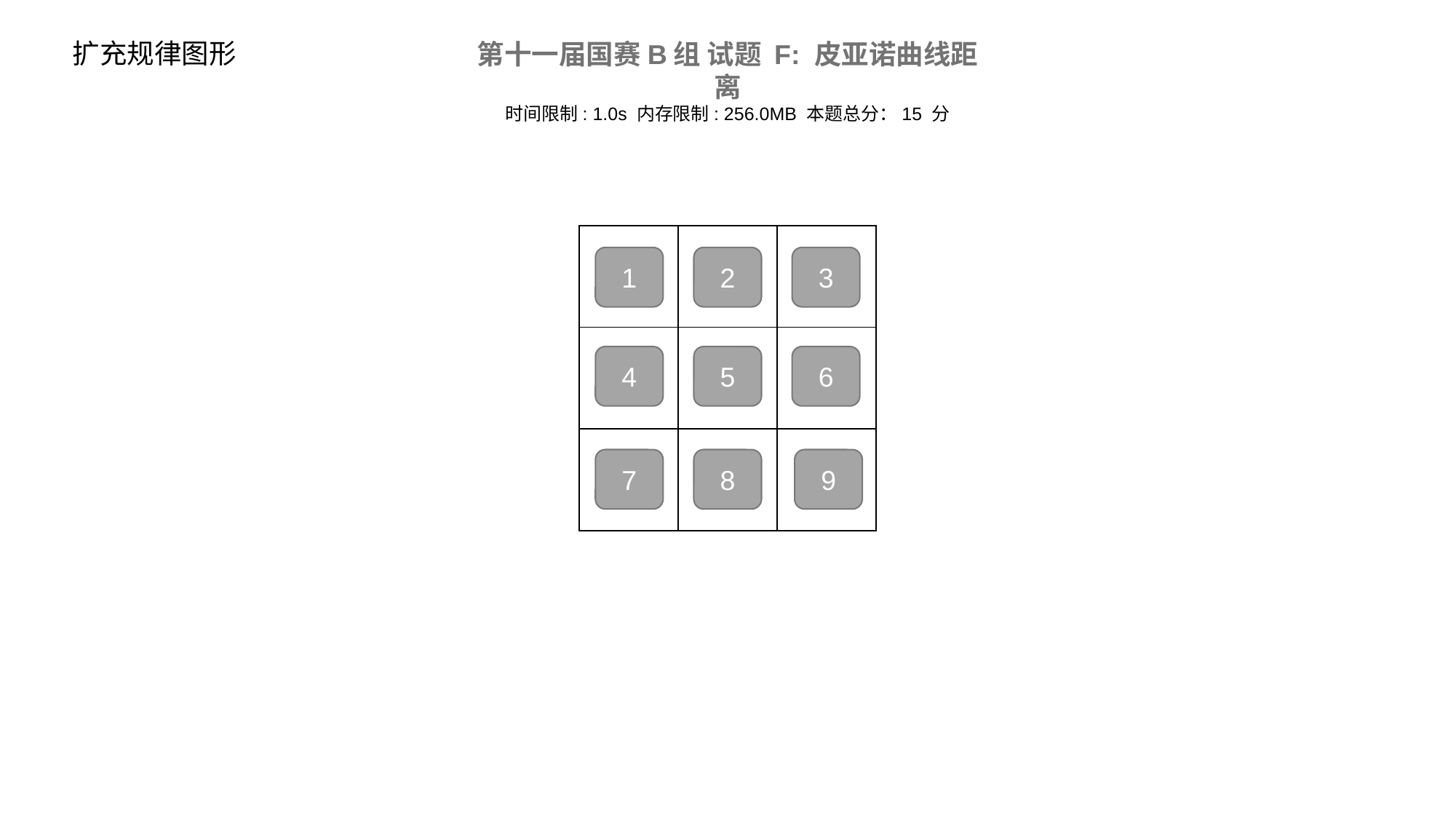

扩充规律图形
第十一届国赛B组 试题 F: 皮亚诺曲线距离
时间限制: 1.0s 内存限制: 256.0MB 本题总分：15 分
|  |  |  |
| --- | --- | --- |
|  |  |  |
|  |  |  |
1
2
3
4
5
6
7
8
9